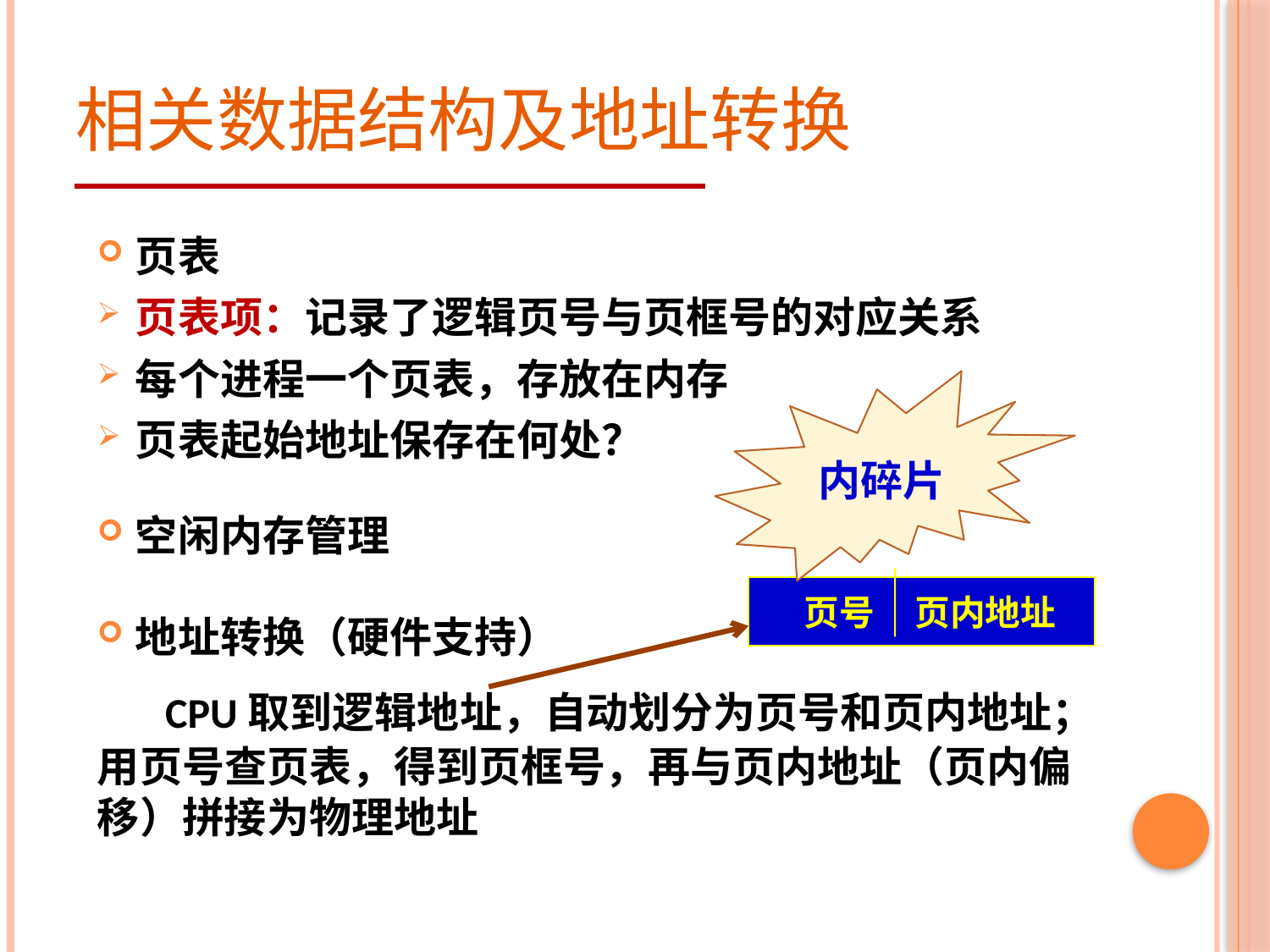

# 相关数据结构及地址转换
页表
页表项：记录了逻辑页号与页框号的对应关系
每个进程一个页表，存放在内存
页表起始地址保存在何处？

空闲内存管理

地址转换（硬件支持）
  CPU取到逻辑地址，自动划分为页号和页内地址；用页号查页表，得到页框号，再与页内地址（页内偏移）拼接为物理地址
内碎片

 页号     页内地址